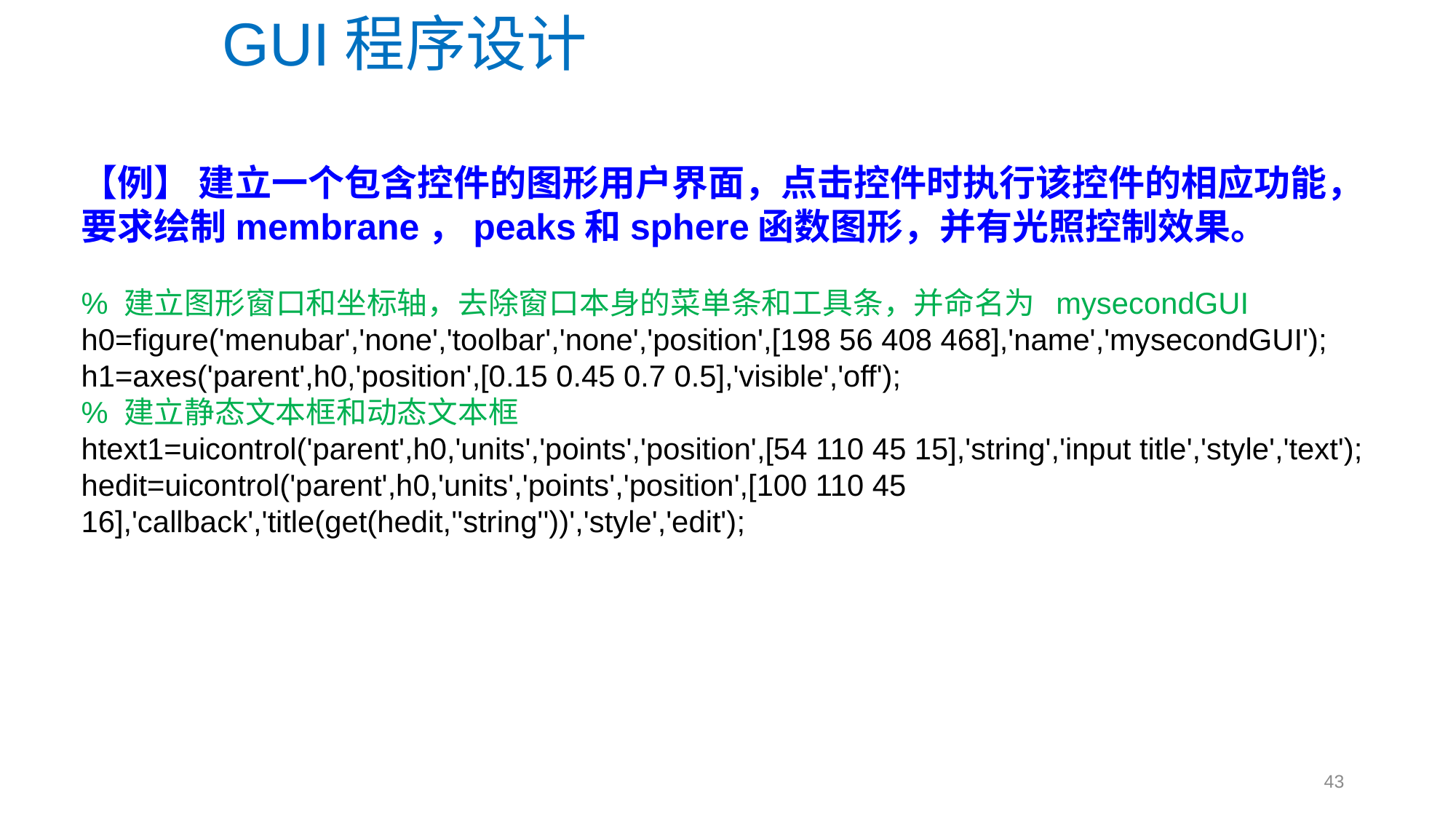

GUI程序设计
【例】 建立一个包含控件的图形用户界面，点击控件时执行该控件的相应功能，要求绘制membrane，peaks和sphere函数图形，并有光照控制效果。

% 建立图形窗口和坐标轴，去除窗口本身的菜单条和工具条，并命名为  mysecondGUI
h0=figure('menubar','none','toolbar','none','position',[198 56 408 468],'name','mysecondGUI');
h1=axes('parent',h0,'position',[0.15 0.45 0.7 0.5],'visible','off');
% 建立静态文本框和动态文本框
htext1=uicontrol('parent',h0,'units','points','position',[54 110 45 15],'string','input title','style','text');
hedit=uicontrol('parent',h0,'units','points','position',[100 110 45 16],'callback','title(get(hedit,''string''))','style','edit');

43